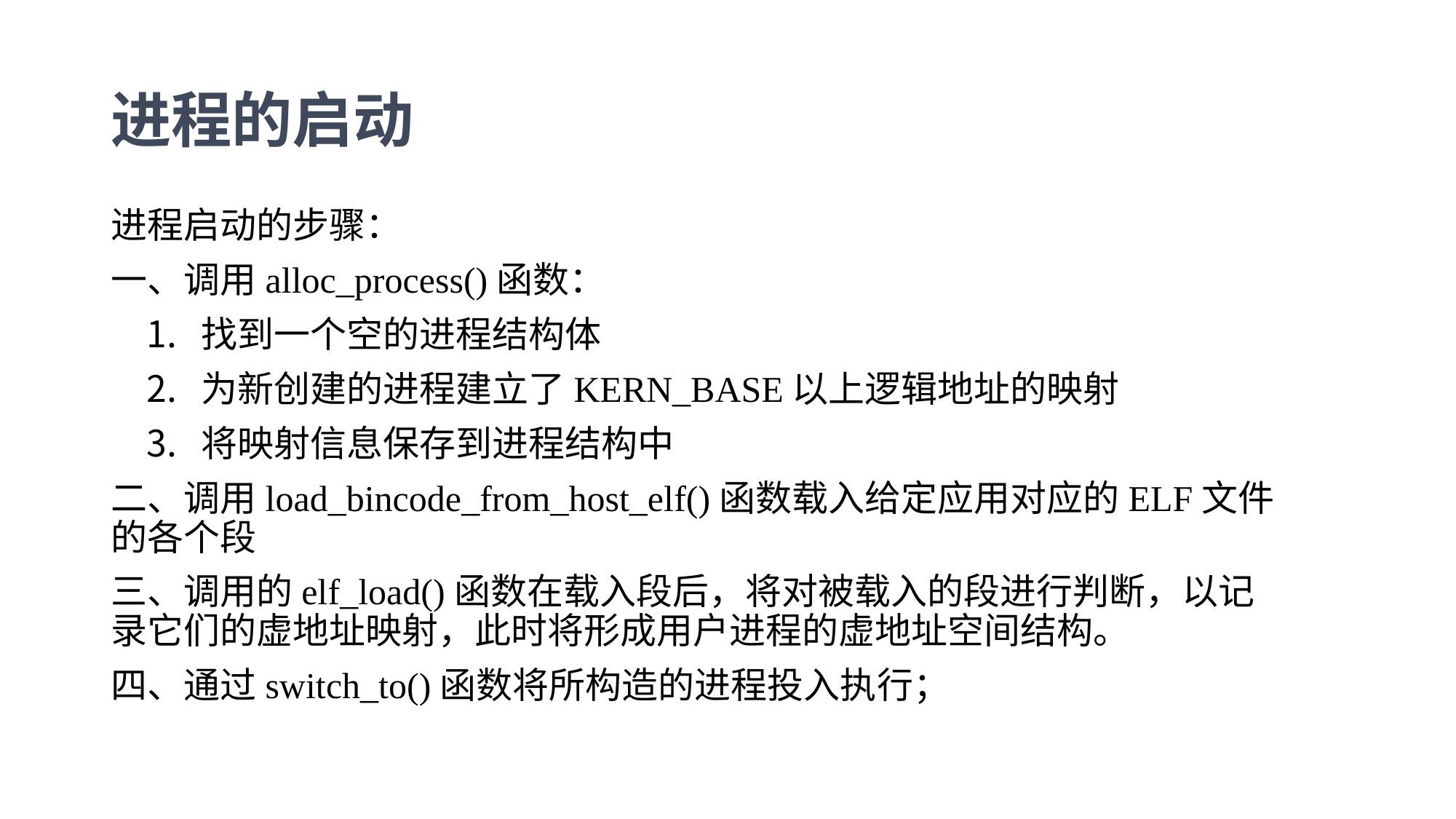

# 进程的启动
进程启动的步骤：
一、调用alloc_process()函数：
找到一个空的进程结构体
为新创建的进程建立了KERN_BASE以上逻辑地址的映射
将映射信息保存到进程结构中
二、调用load_bincode_from_host_elf()函数载入给定应用对应的ELF文件的各个段
三、调用的elf_load()函数在载入段后，将对被载入的段进行判断，以记录它们的虚地址映射，此时将形成用户进程的虚地址空间结构。
四、通过switch_to()函数将所构造的进程投入执行；